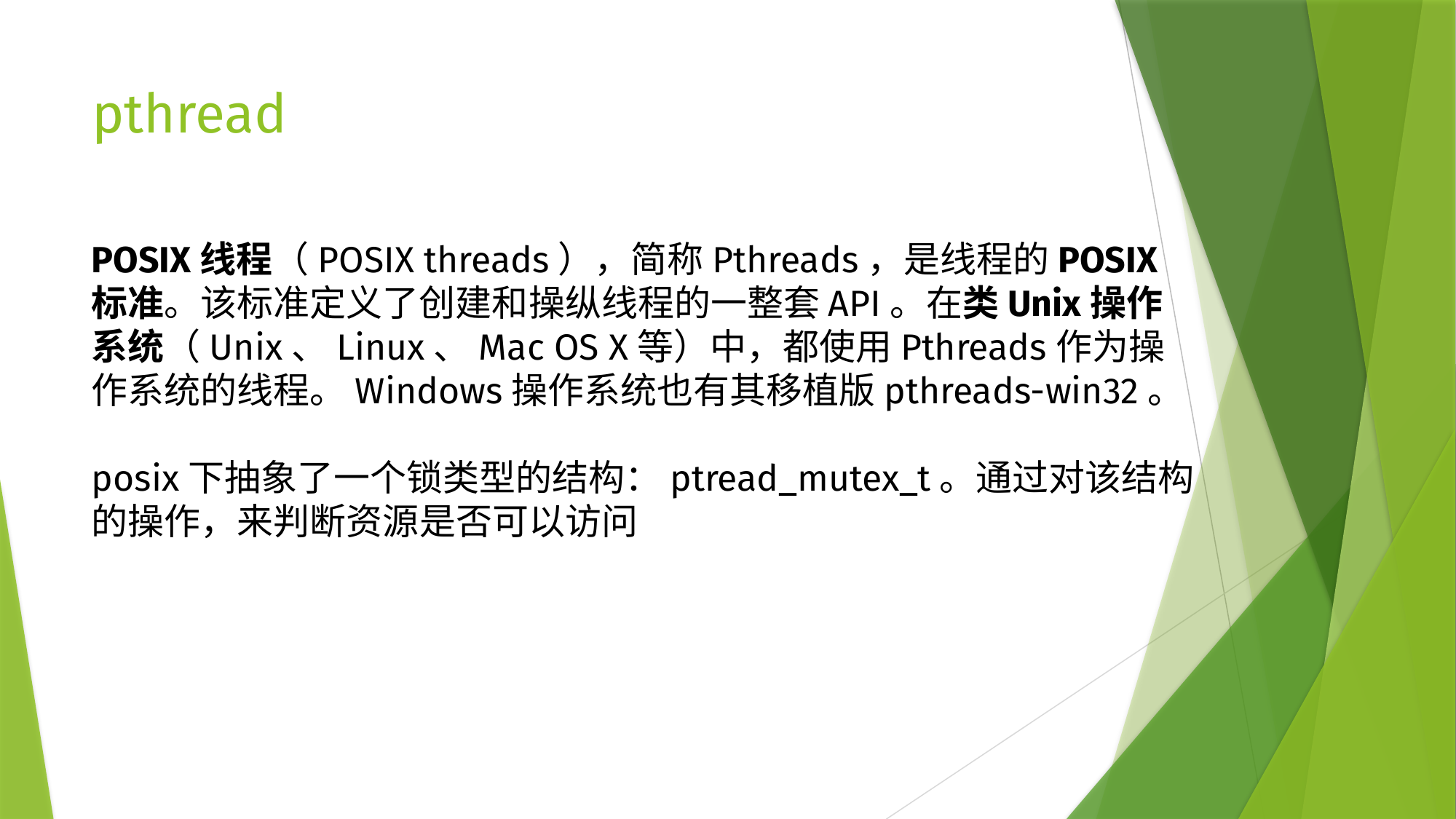

# pthread
POSIX线程（POSIX threads），简称Pthreads，是线程的POSIX标准。该标准定义了创建和操纵线程的一整套API。在类Unix操作系统（Unix、Linux、Mac OS X等）中，都使用Pthreads作为操作系统的线程。Windows操作系统也有其移植版pthreads-win32。

posix下抽象了一个锁类型的结构：ptread_mutex_t。通过对该结构的操作，来判断资源是否可以访问